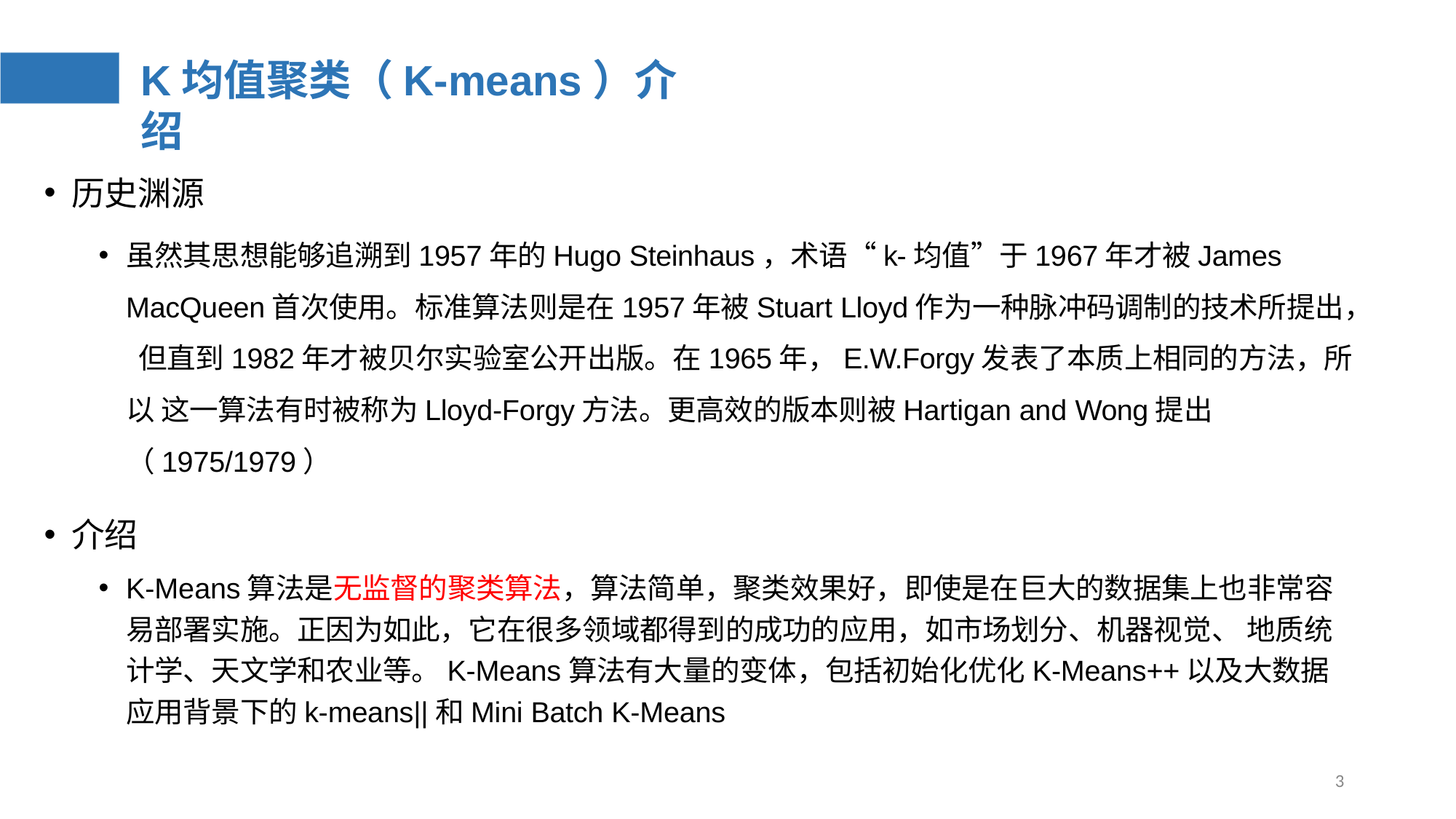

# K均值聚类（K-means）介绍
历史渊源
虽然其思想能够追溯到1957年的Hugo Steinhaus，术语“k-均值”于1967年才被James  MacQueen首次使用。标准算法则是在1957年被Stuart Lloyd作为一种脉冲码调制的技术所提出，  但直到1982年才被贝尔实验室公开出版。在1965年，E.W.Forgy发表了本质上相同的方法，所以 这一算法有时被称为Lloyd-Forgy方法。更高效的版本则被Hartigan and Wong提出
（1975/1979）

介绍
K-Means算法是无监督的聚类算法，算法简单，聚类效果好，即使是在巨大的数据集上也非常容 易部署实施。正因为如此，它在很多领域都得到的成功的应用，如市场划分、机器视觉、 地质统 计学、天文学和农业等。K-Means算法有大量的变体，包括初始化优化K-Means++以及大数据 应用背景下的k-means||和Mini Batch K-Means
3